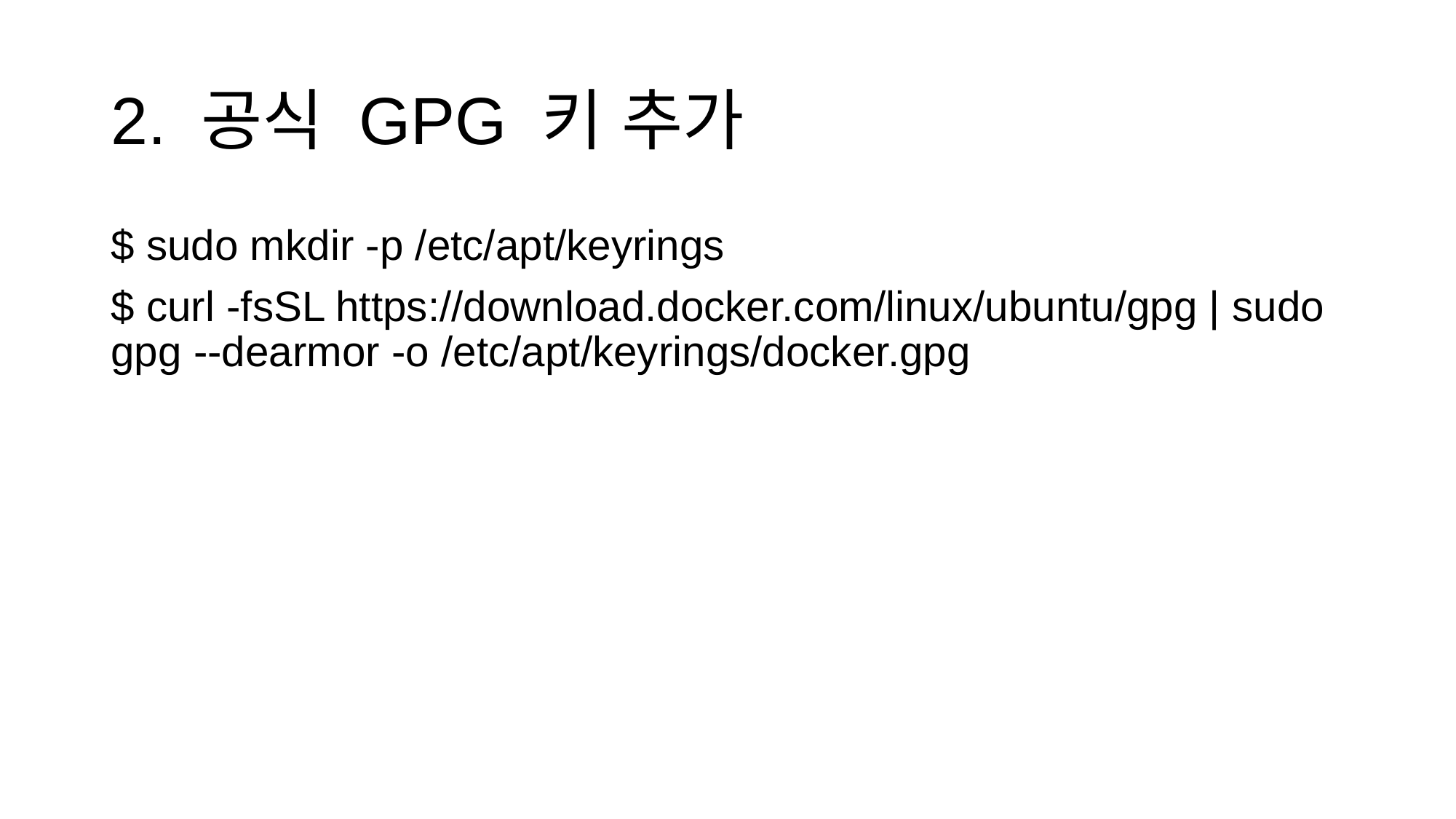

# 2. 공식 GPG 키 추가
$ sudo mkdir -p /etc/apt/keyrings
$ curl -fsSL https://download.docker.com/linux/ubuntu/gpg | sudo gpg --dearmor -o /etc/apt/keyrings/docker.gpg